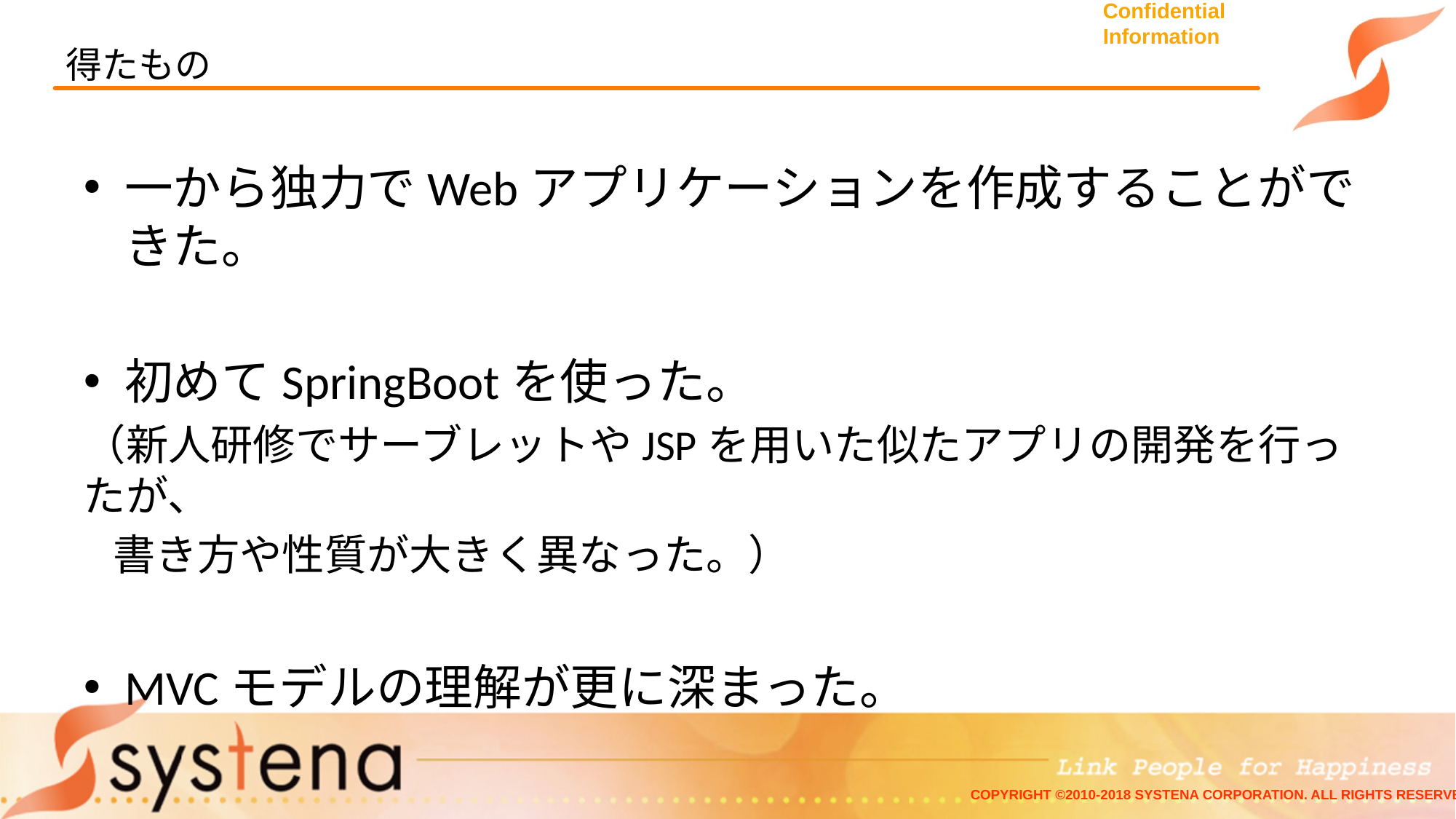

# 得たもの
一から独力でWebアプリケーションを作成することができた。

初めてSpringBootを使った。
（新人研修でサーブレットやJSPを用いた似たアプリの開発を行ったが、
  書き方や性質が大きく異なった。）

MVCモデルの理解が更に深まった。